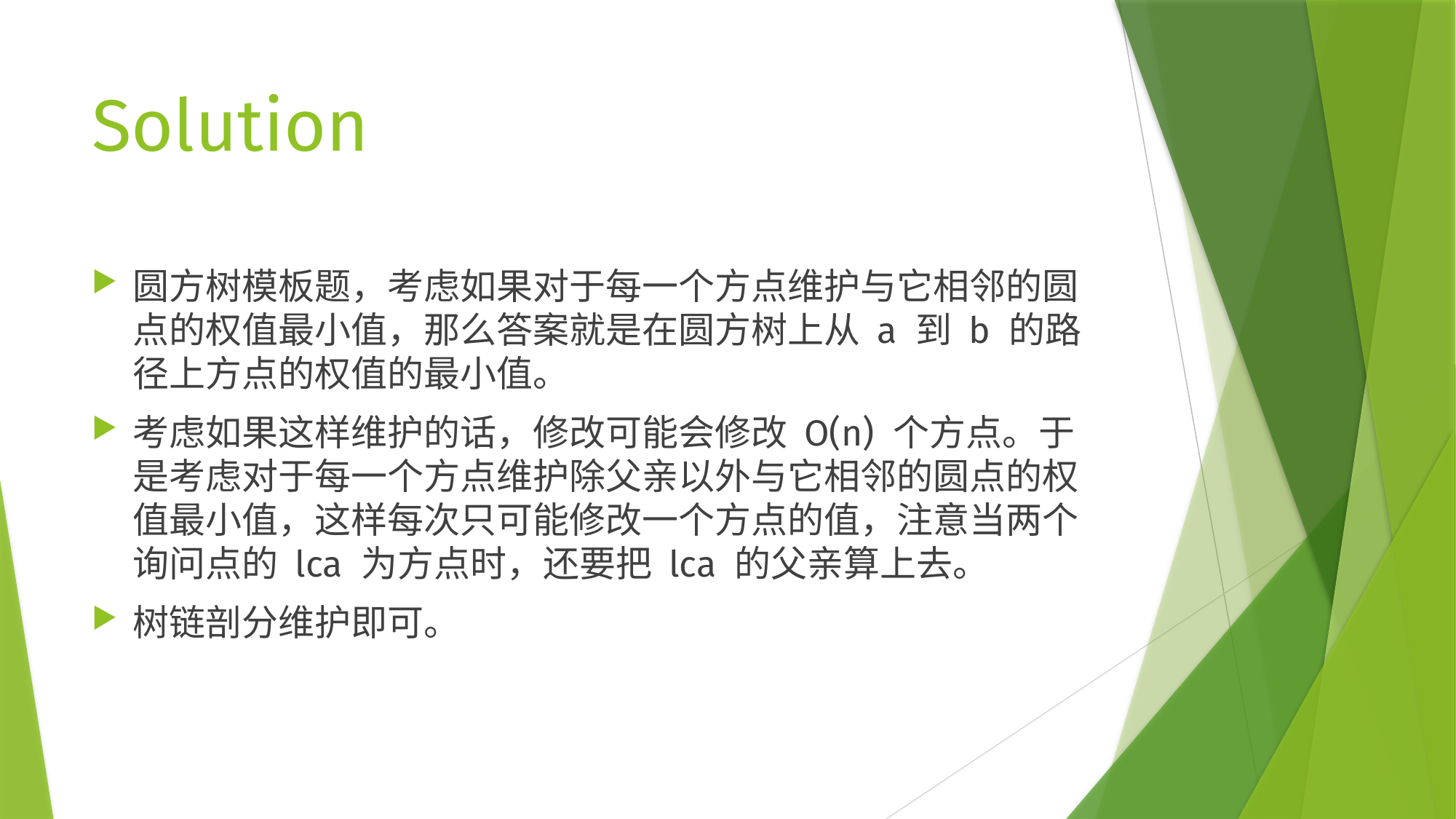

# Solution
圆方树模板题，考虑如果对于每一个方点维护与它相邻的圆点的权值最小值，那么答案就是在圆方树上从 a 到 b 的路径上方点的权值的最小值。
考虑如果这样维护的话，修改可能会修改 O(n) 个方点。于是考虑对于每一个方点维护除父亲以外与它相邻的圆点的权值最小值，这样每次只可能修改一个方点的值，注意当两个询问点的 lca 为方点时，还要把 lca 的父亲算上去。
树链剖分维护即可。